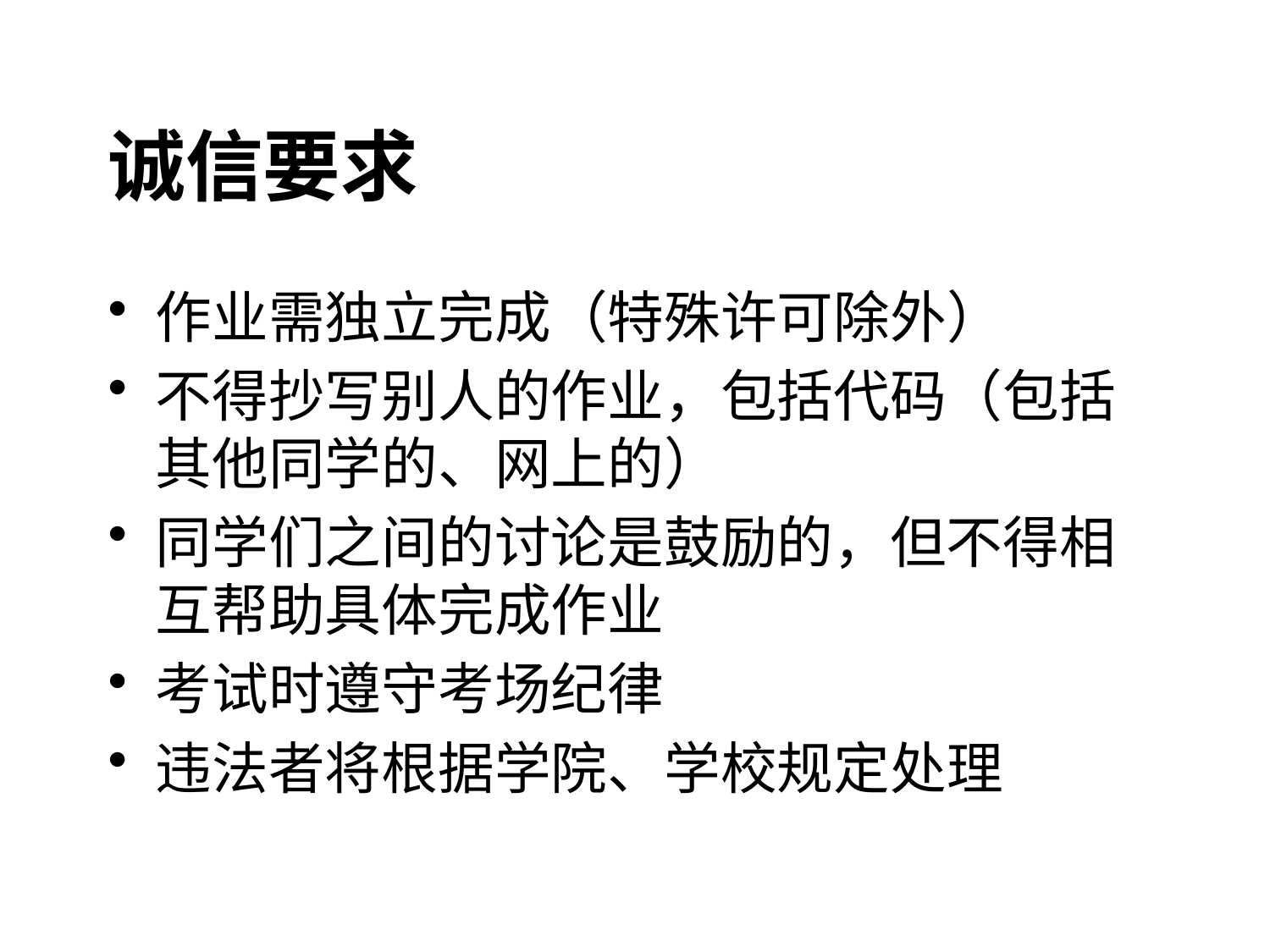

# 诚信要求
作业需独立完成（特殊许可除外）
不得抄写别人的作业，包括代码（包括其他同学的、网上的）
同学们之间的讨论是鼓励的，但不得相互帮助具体完成作业
考试时遵守考场纪律
违法者将根据学院、学校规定处理